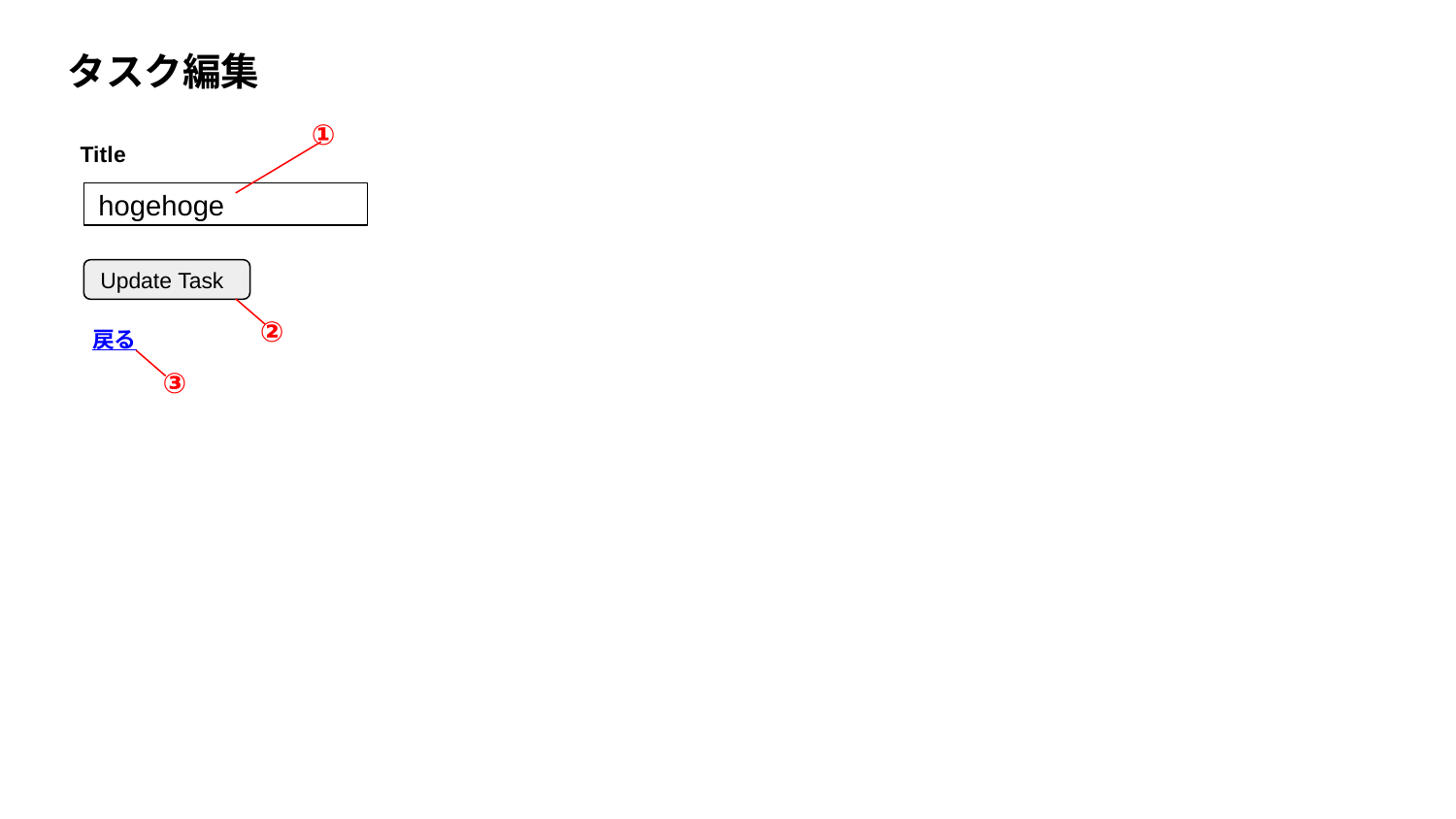

タスク編集
①
Title
hogehoge
Update Task
②
戻る
③